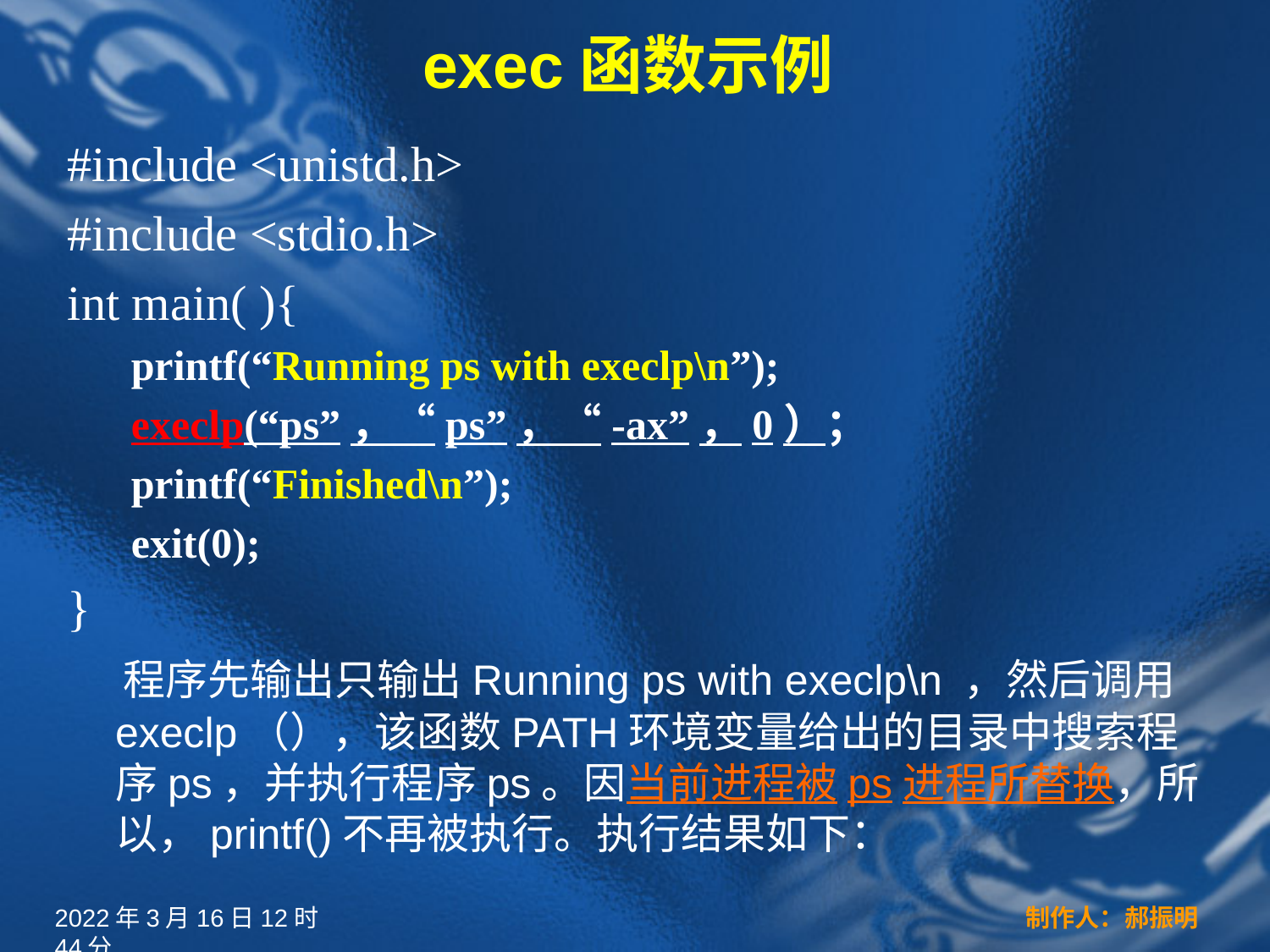

# exec函数示例
#include <unistd.h>
#include <stdio.h>
int main( ){
printf(“Running ps with execlp\n”);
execlp(“ps”，“ps”，“-ax”，0）；
printf(“Finished\n”);
exit(0);
}
    程序先输出只输出Running ps with execlp\n ，然后调用execlp（），该函数PATH环境变量给出的目录中搜索程序ps，并执行程序ps。因当前进程被ps进程所替换，所以，printf()不再被执行。执行结果如下：
2022年3月16日12时44分
制作人：郝振明